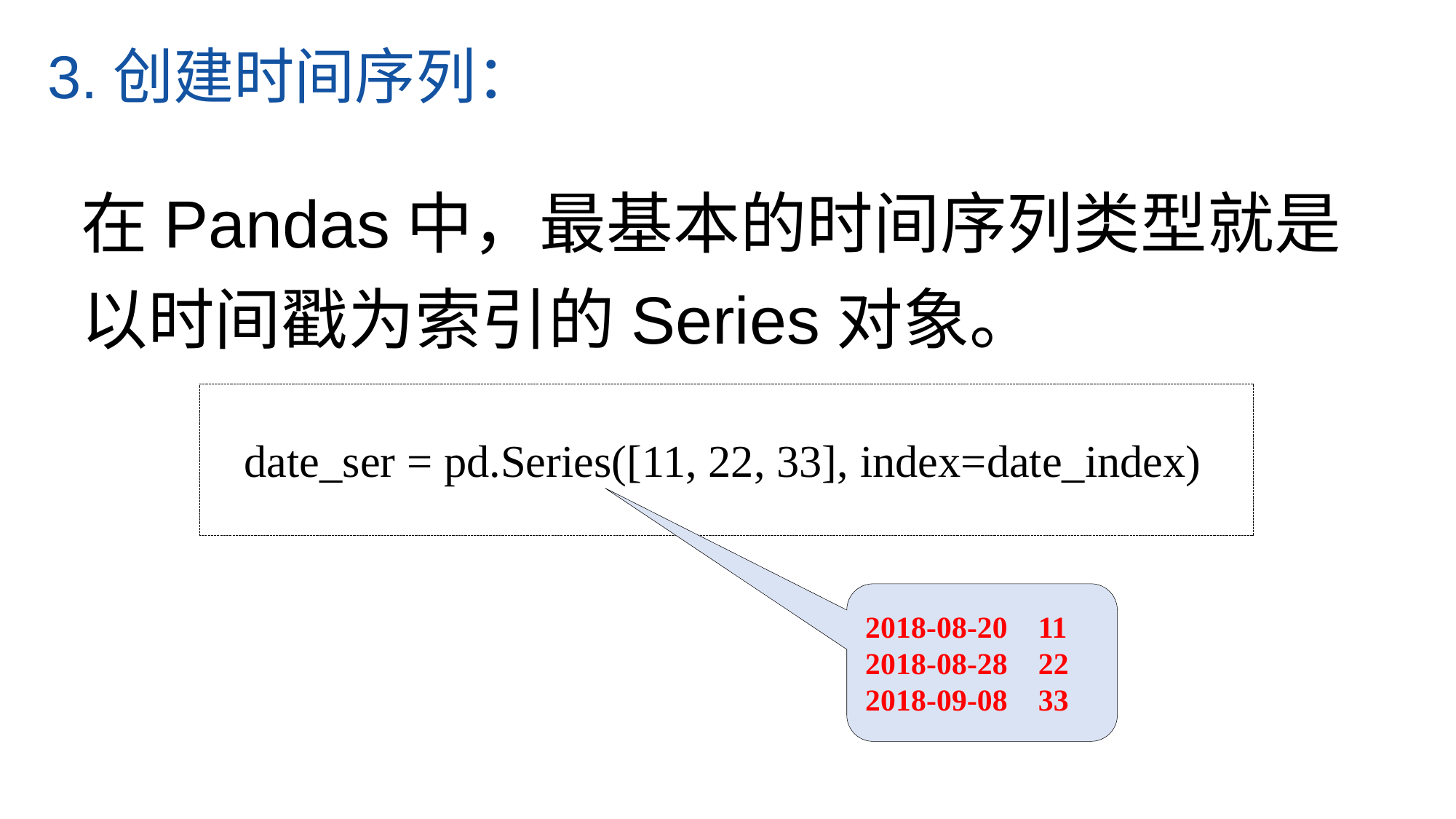

3.创建时间序列：
在Pandas中，最基本的时间序列类型就是以时间戳为索引的Series对象。

date_ser = pd.Series([11, 22, 33], index=date_index)
2018-08-20    11
2018-08-28    22
2018-09-08    33